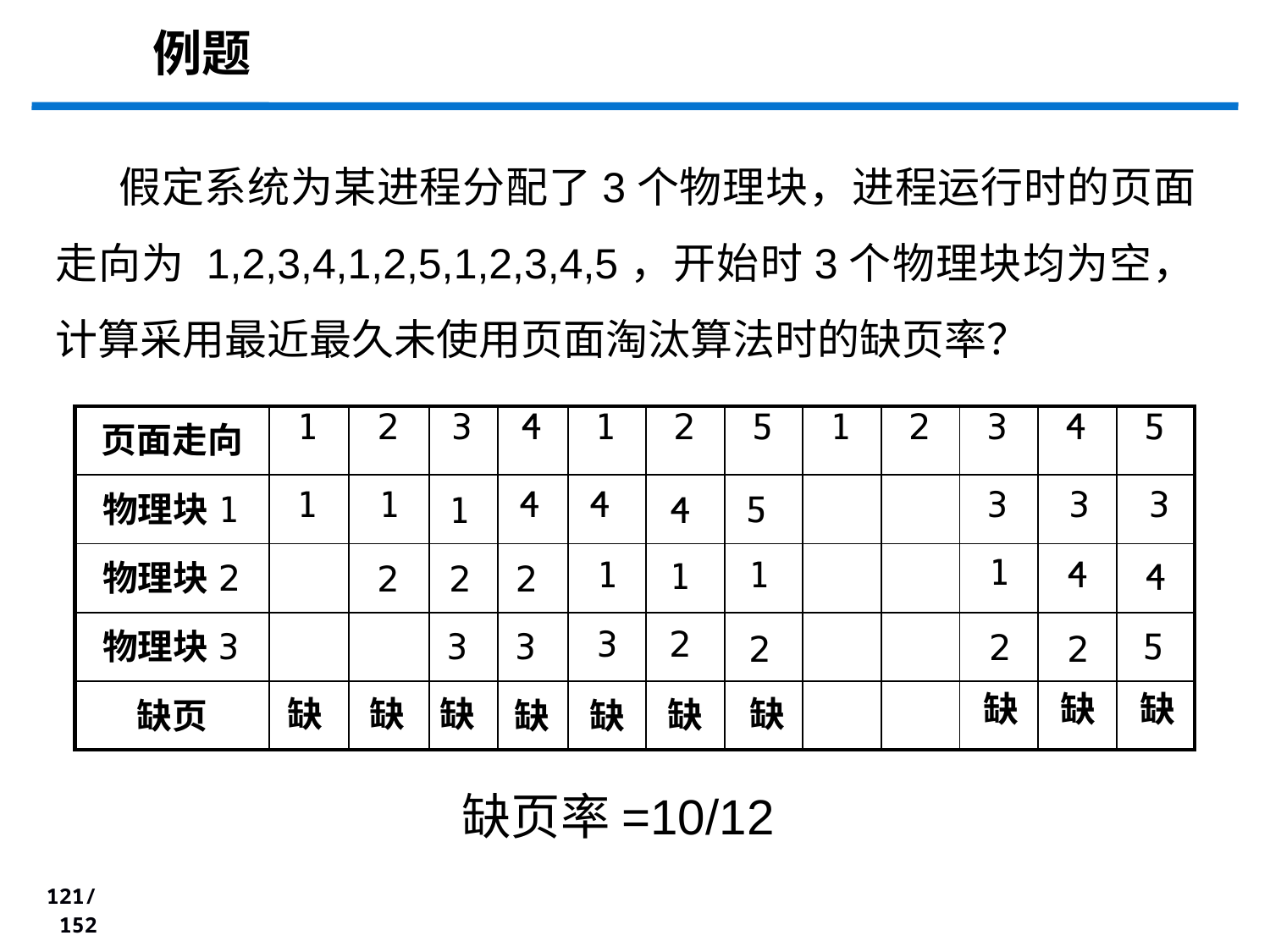

例题
假定系统为某进程分配了3个物理块，进程运行时的页面走向为 1,2,3,4,1,2,5,1,2,3,4,5，开始时3个物理块均为空，计算采用最近最久未使用页面淘汰算法时的缺页率？
| 页面走向 | 1 | 2 | 3 | 4 | 1 | 2 | 5 | 1 | 2 | 3 | 4 | 5 |
| --- | --- | --- | --- | --- | --- | --- | --- | --- | --- | --- | --- | --- |
| 物理块1 |  |  |  |  |  |  |  |  |  |  |  |  |
| 物理块2 |  |  |  |  |  |  |  |  |  |  |  |  |
| 物理块3 |  |  |  |  |  |  |  |  |  |  |  |  |
| 缺页 |  |  |  |  |  |  |  |  |  |  |  |  |
1
1
4
4
3
3
3
5
1
4
1
1
1
4
1
4
2
2
2
3
2
3
3
5
2
2
2
缺
缺
缺
缺
缺
缺
缺
缺
缺
缺
缺页率=10/12